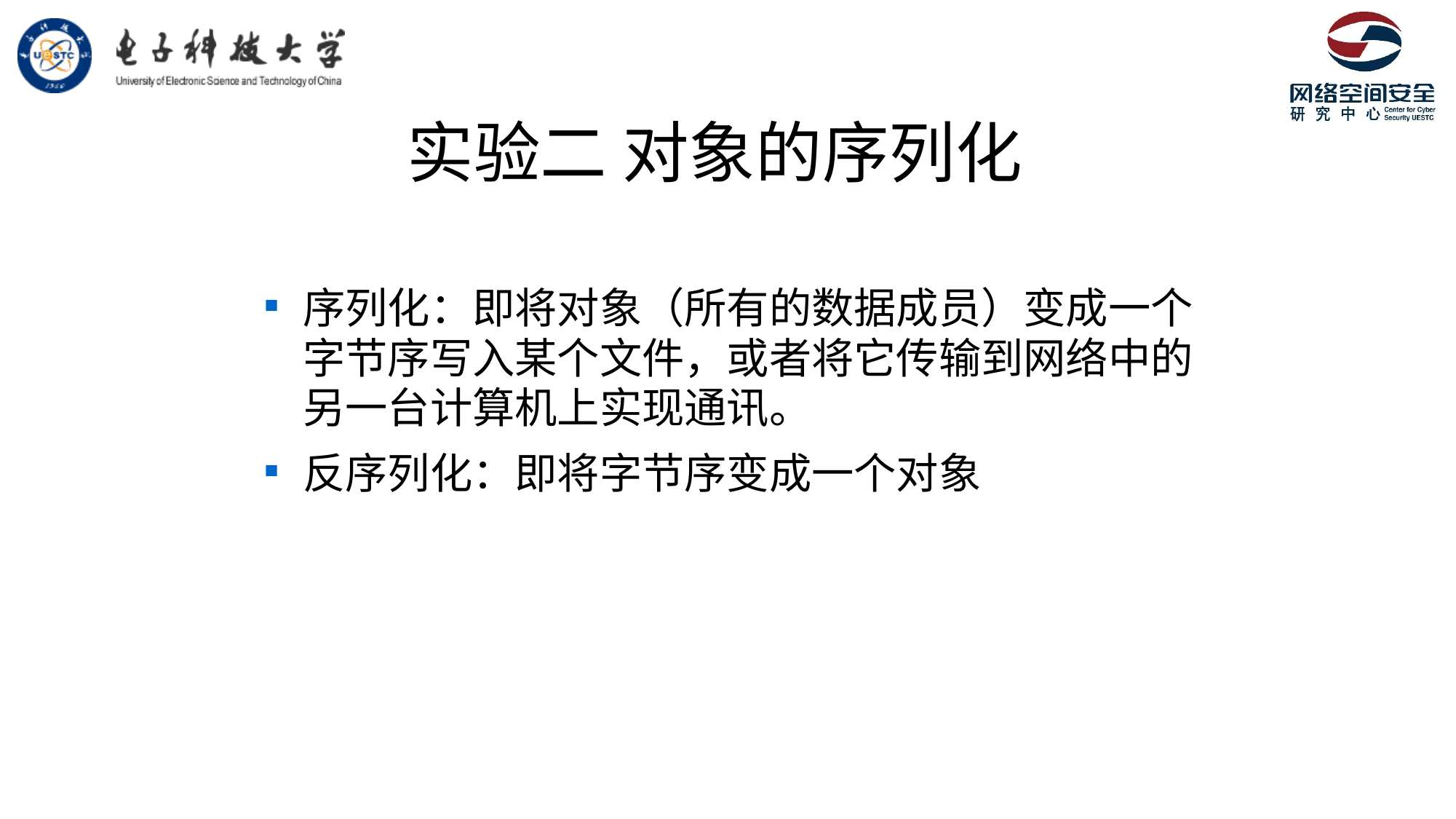

# 实验二 对象的序列化

序列化：即将对象（所有的数据成员）变成一个字节序写入某个文件，或者将它传输到网络中的另一台计算机上实现通讯。
反序列化：即将字节序变成一个对象